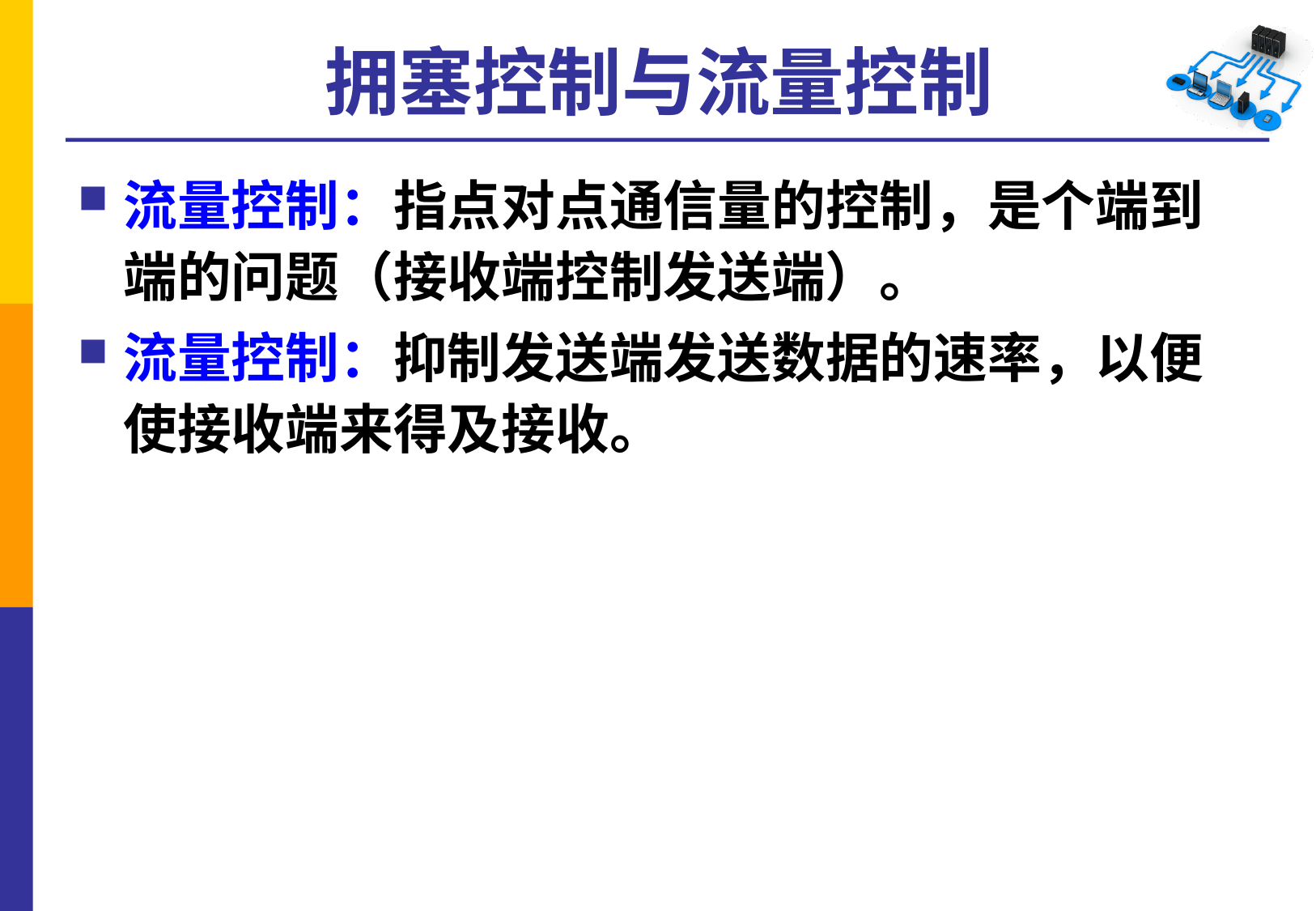

# 拥塞控制与流量控制
流量控制：指点对点通信量的控制，是个端到端的问题（接收端控制发送端）。
流量控制：抑制发送端发送数据的速率，以便使接收端来得及接收。